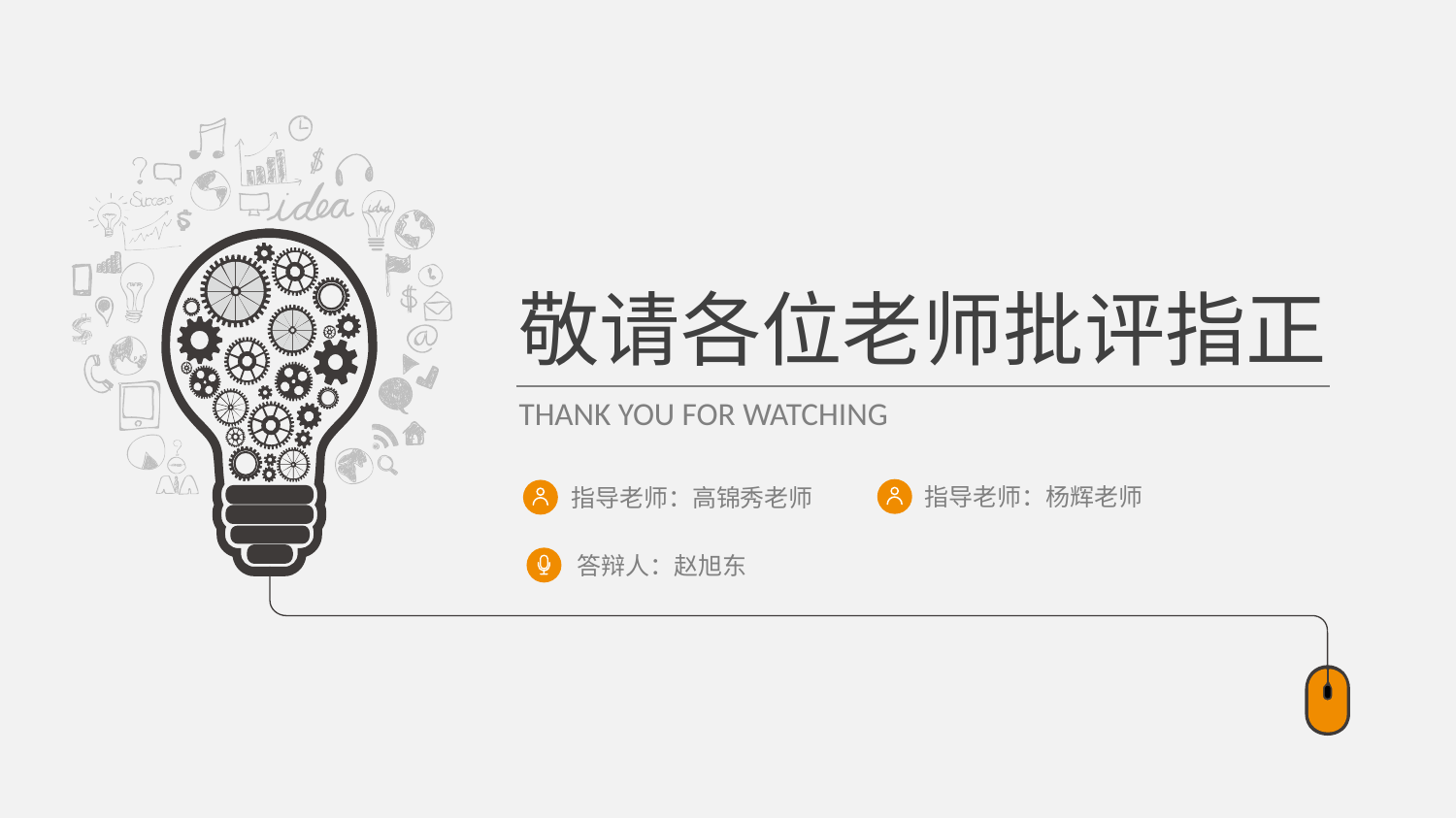

敬请各位老师批评指正
THANK YOU FOR WATCHING
指导老师：杨辉老师
指导老师：高锦秀老师

答辩人：赵旭东